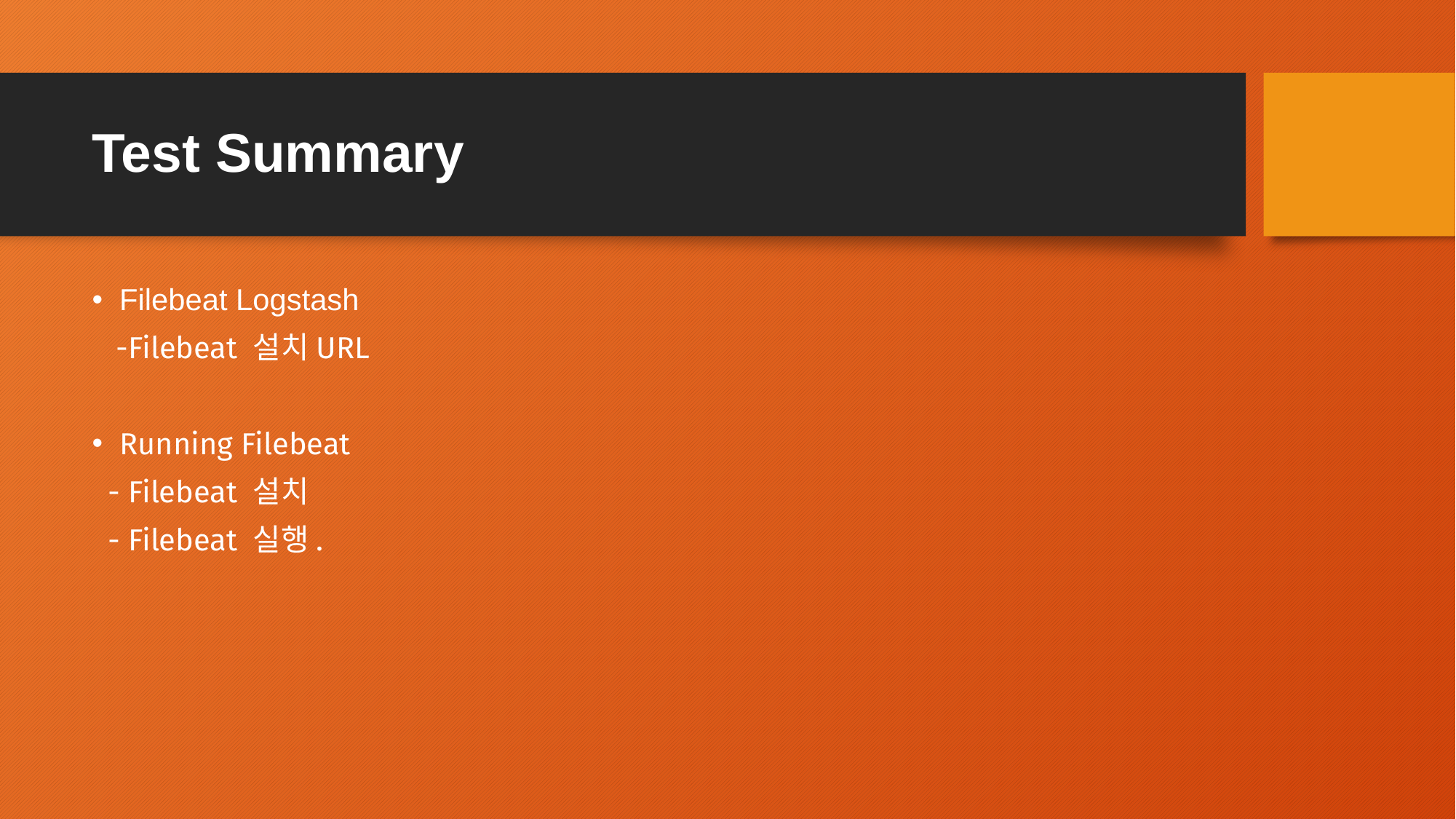

# Test Summary
Filebeat Logstash
   -Filebeat 설치URL

Running Filebeat
  - Filebeat 설치
  - Filebeat 실행.